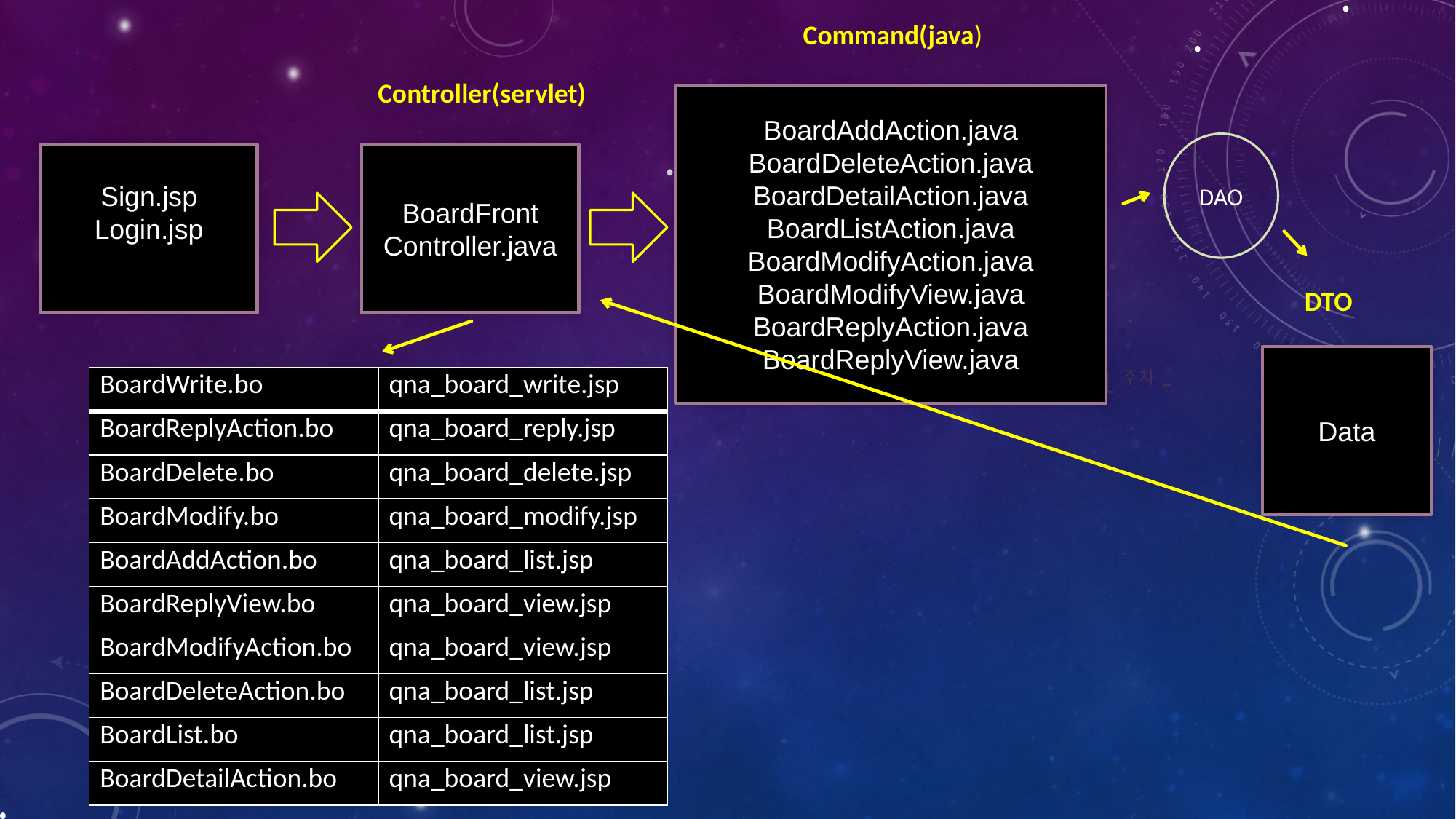

Command(java)

Controller(servlet)

BoardAddAction.java
BoardDeleteAction.java
BoardDetailAction.java
BoardListAction.java
BoardModifyAction.java
BoardModifyView.java
BoardReplyAction.java
BoardReplyView.java

DAO

Sign.jsp
Login.jsp

BoardFront
Controller.java

DTO

Data

-1주차-

| BoardWrite.bo | qna\_board\_write.jsp |
| --- | --- |
| BoardReplyAction.bo | qna\_board\_reply.jsp |
| BoardDelete.bo | qna\_board\_delete.jsp |
| BoardModify.bo | qna\_board\_modify.jsp |
| BoardAddAction.bo | qna\_board\_list.jsp |
| BoardReplyView.bo | qna\_board\_view.jsp |
| BoardModifyAction.bo | qna\_board\_view.jsp |
| BoardDeleteAction.bo | qna\_board\_list.jsp |
| BoardList.bo | qna\_board\_list.jsp |
| BoardDetailAction.bo | qna\_board\_view.jsp |